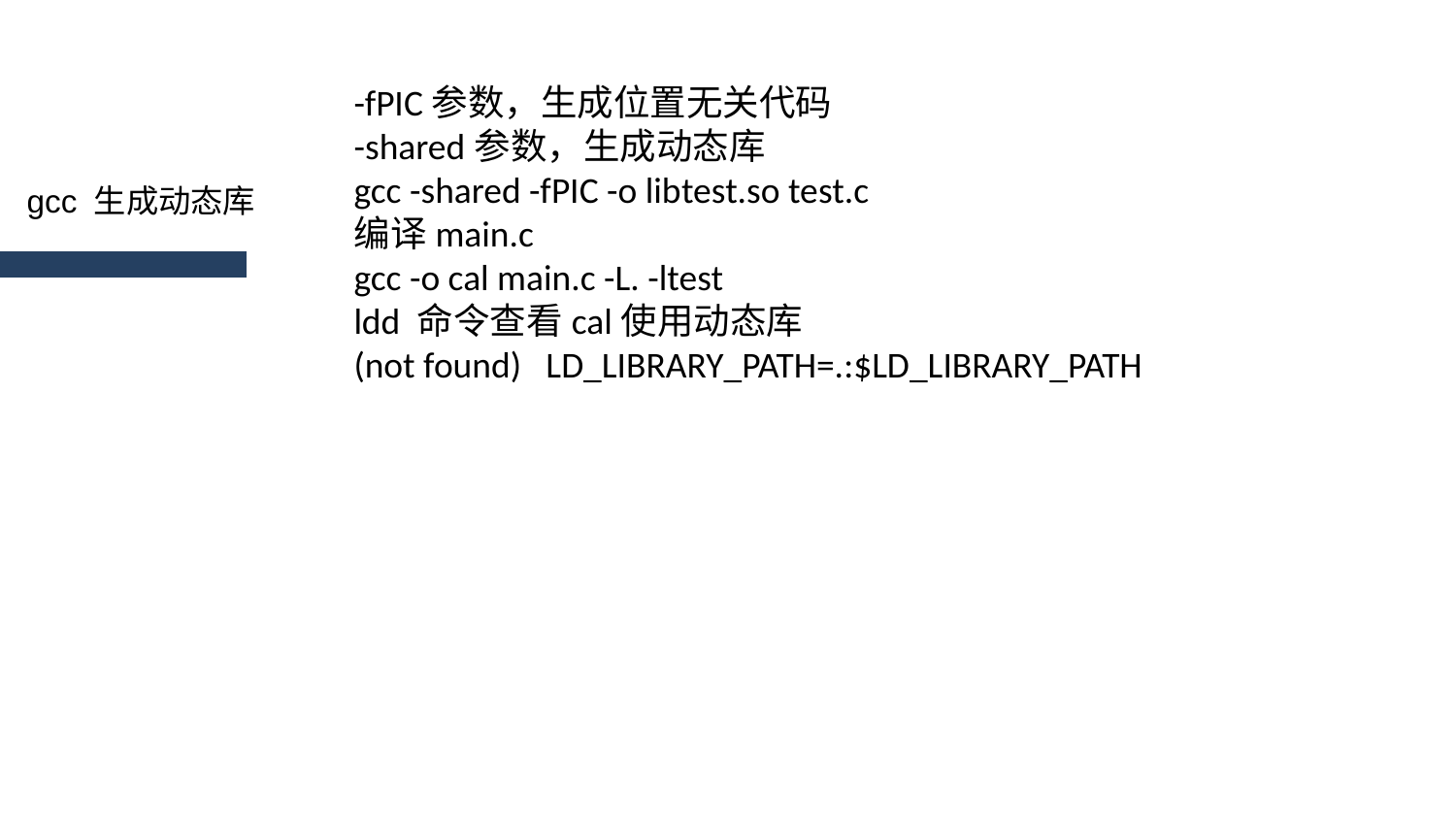

-fPIC参数，生成位置无关代码
-shared参数，生成动态库
gcc -shared -fPIC -o libtest.so test.c
编译main.c
gcc -o cal main.c -L. -ltest
ldd 命令查看cal使用动态库
(not found)   LD_LIBRARY_PATH=.:$LD_LIBRARY_PATH
gcc 生成动态库